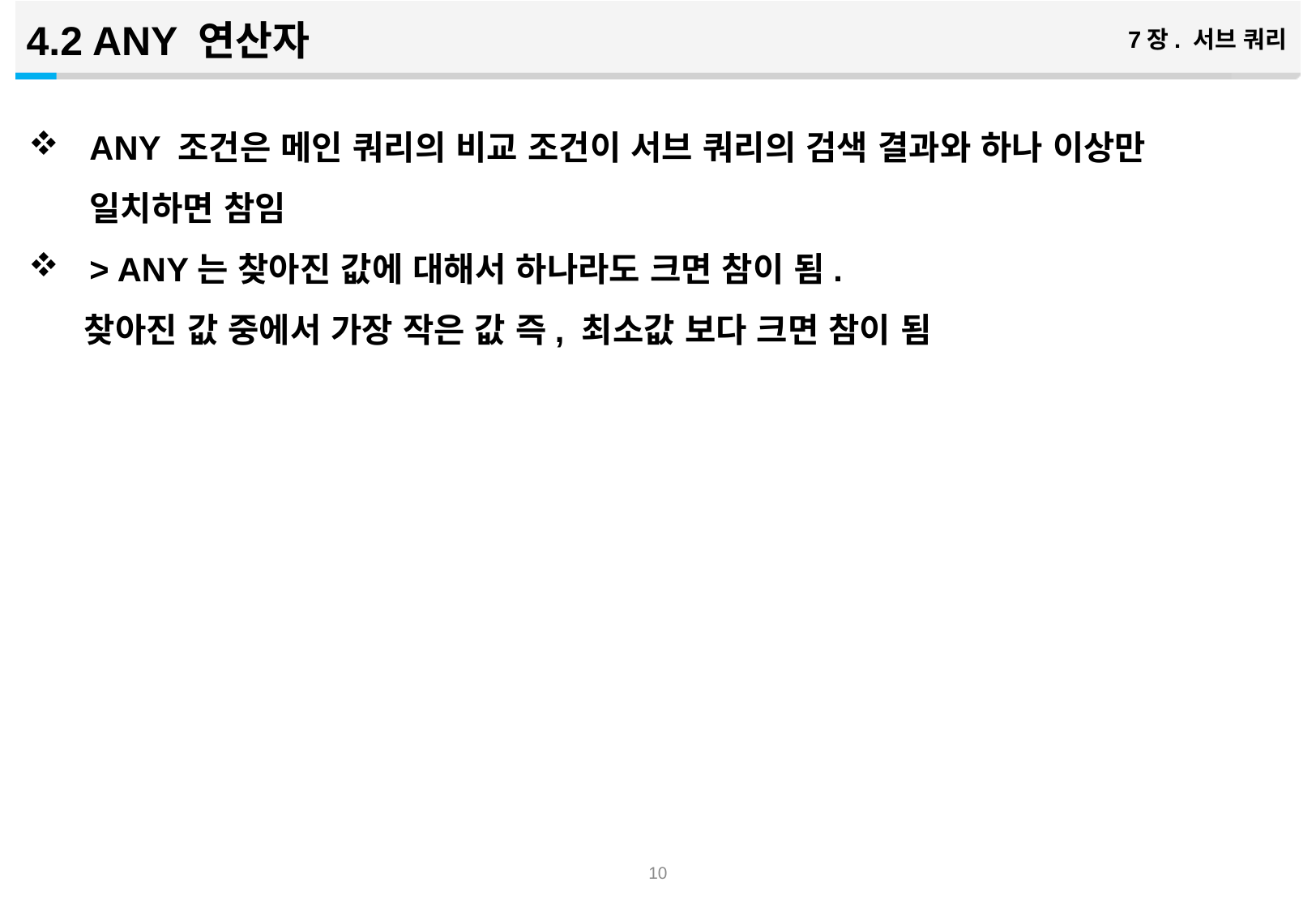

4.2 ANY 연산자
7장. 서브 쿼리
ANY 조건은 메인 쿼리의 비교 조건이 서브 쿼리의 검색 결과와 하나 이상만  일치하면 참임
> ANY는 찾아진 값에 대해서 하나라도 크면 참이 됨.
     찾아진 값 중에서 가장 작은 값 즉, 최소값 보다 크면 참이 됨

10